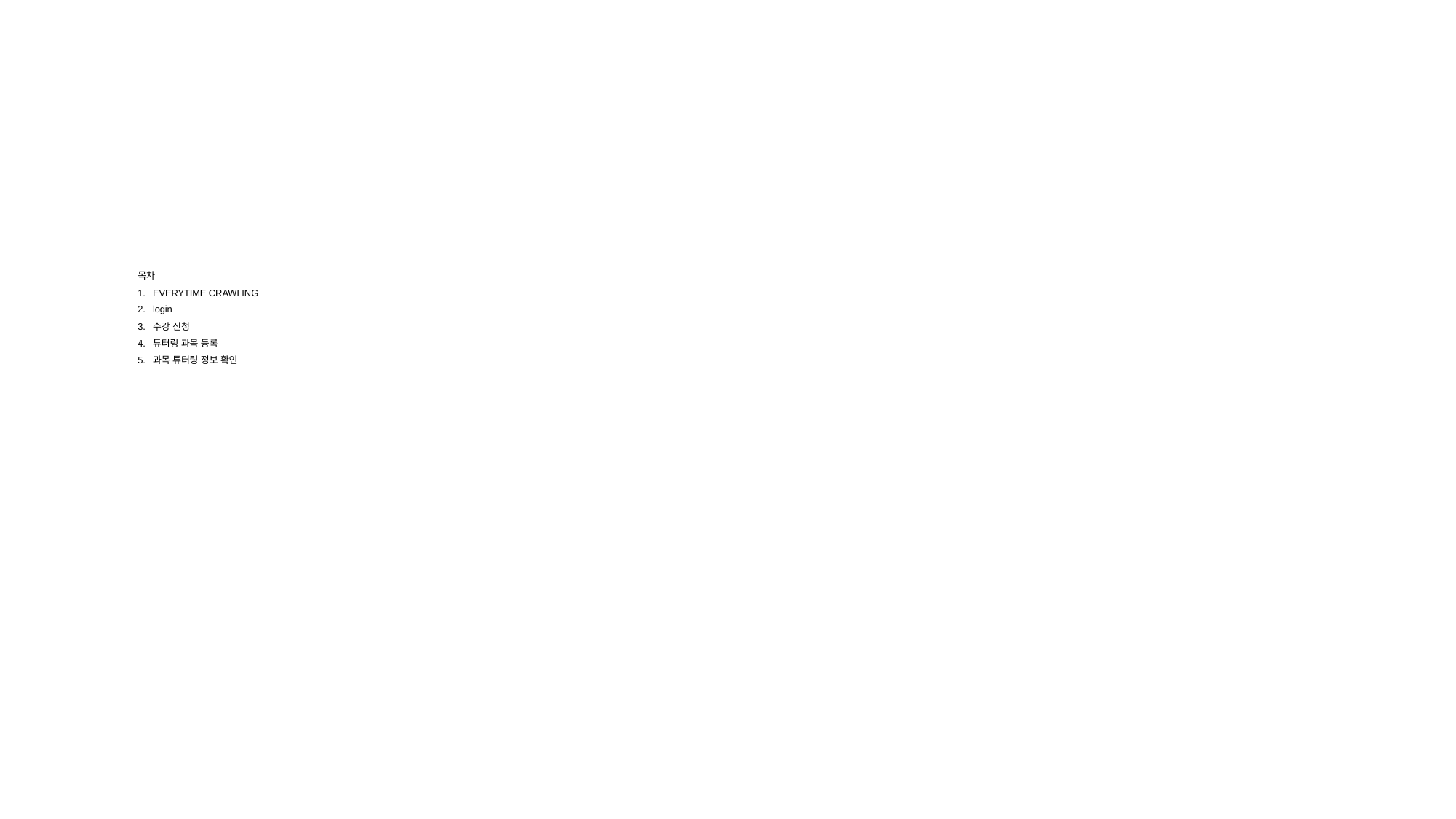

# 목차 1.	EVERYTIME CRAWLING 2.	login 3.	수강 신청 4.	튜터링 과목 등록 5.	과목 튜터링 정보 확인